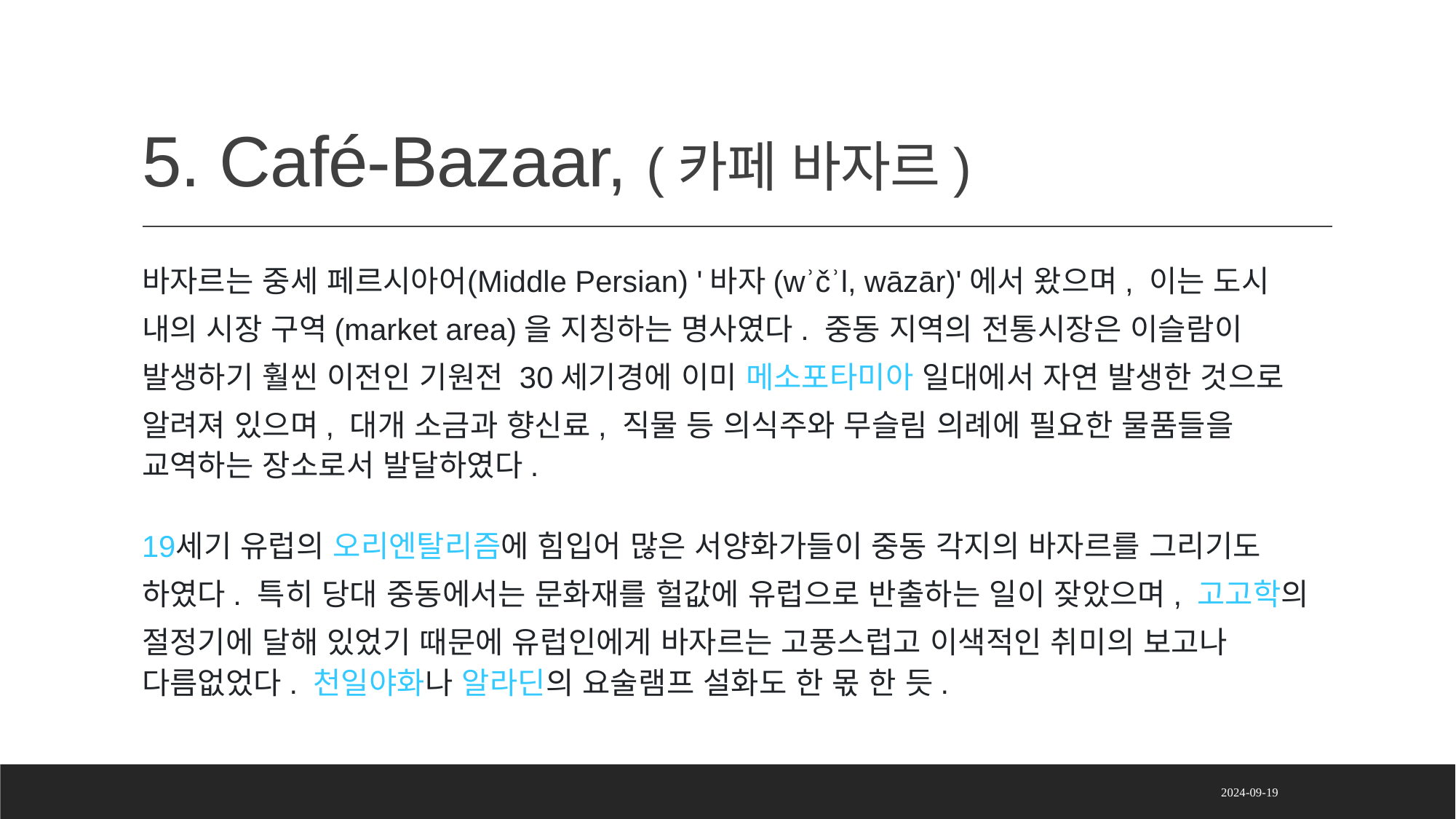

# 5. Café-Bazaar, (카페 바자르)
바자르는 중세 페르시아어(Middle Persian) '바자(wʾčʾl, wāzār)'에서 왔으며, 이는 도시 내의 시장 구역(market area)을 지칭하는 명사였다. 중동 지역의 전통시장은 이슬람이 발생하기 훨씬 이전인 기원전 30세기경에 이미 메소포타미아 일대에서 자연 발생한 것으로 알려져 있으며, 대개 소금과 향신료, 직물 등 의식주와 무슬림 의례에 필요한 물품들을 교역하는 장소로서 발달하였다.
19세기 유럽의 오리엔탈리즘에 힘입어 많은 서양화가들이 중동 각지의 바자르를 그리기도 하였다. 특히 당대 중동에서는 문화재를 헐값에 유럽으로 반출하는 일이 잦았으며, 고고학의 절정기에 달해 있었기 때문에 유럽인에게 바자르는 고풍스럽고 이색적인 취미의 보고나 다름없었다. 천일야화나 알라딘의 요술램프 설화도 한 몫 한 듯.
2024-09-19